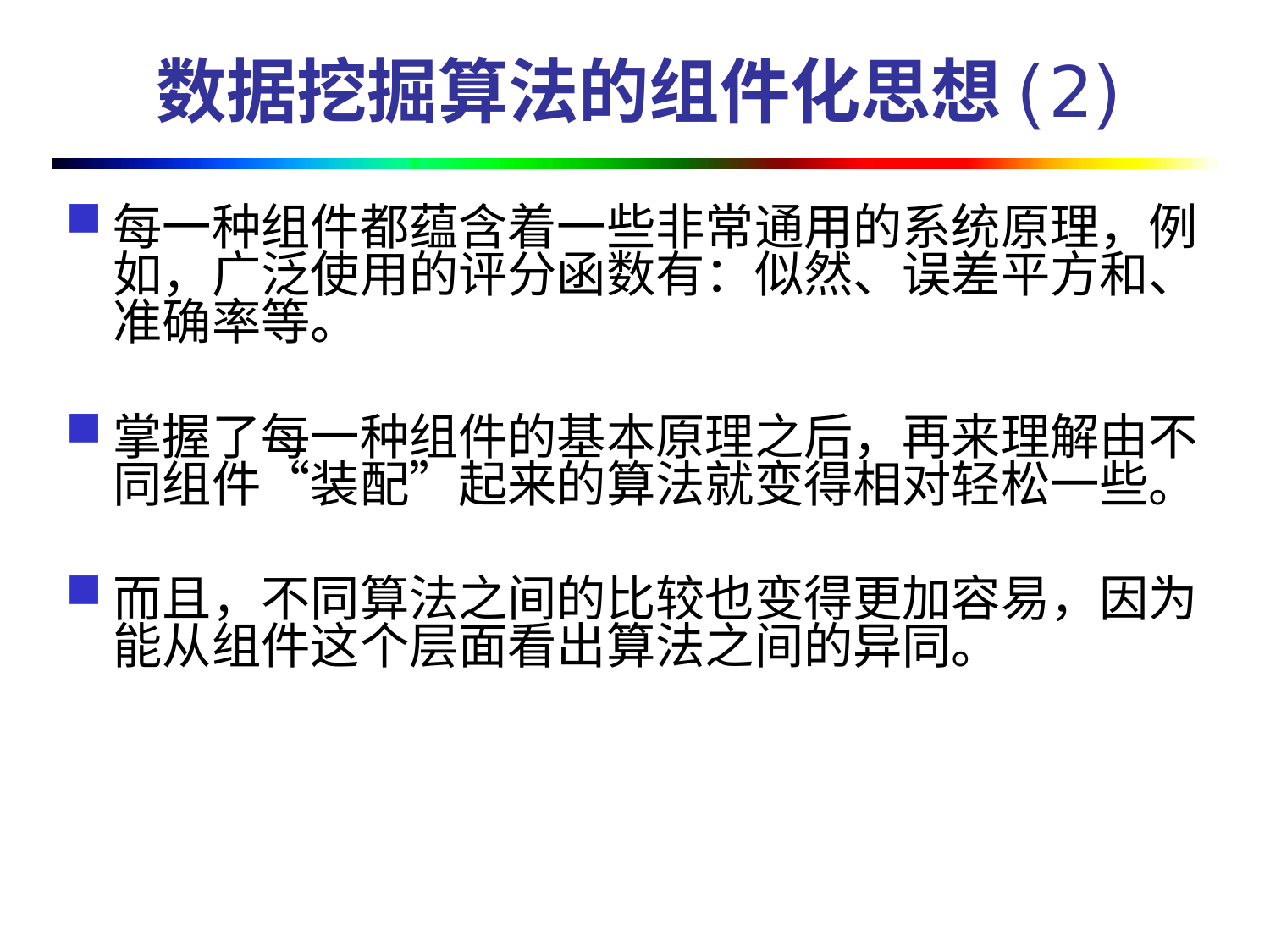

# 数据挖掘算法的组件化思想(2)
每一种组件都蕴含着一些非常通用的系统原理，例如，广泛使用的评分函数有：似然、误差平方和、准确率等。

掌握了每一种组件的基本原理之后，再来理解由不同组件“装配”起来的算法就变得相对轻松一些。

而且，不同算法之间的比较也变得更加容易，因为能从组件这个层面看出算法之间的异同。